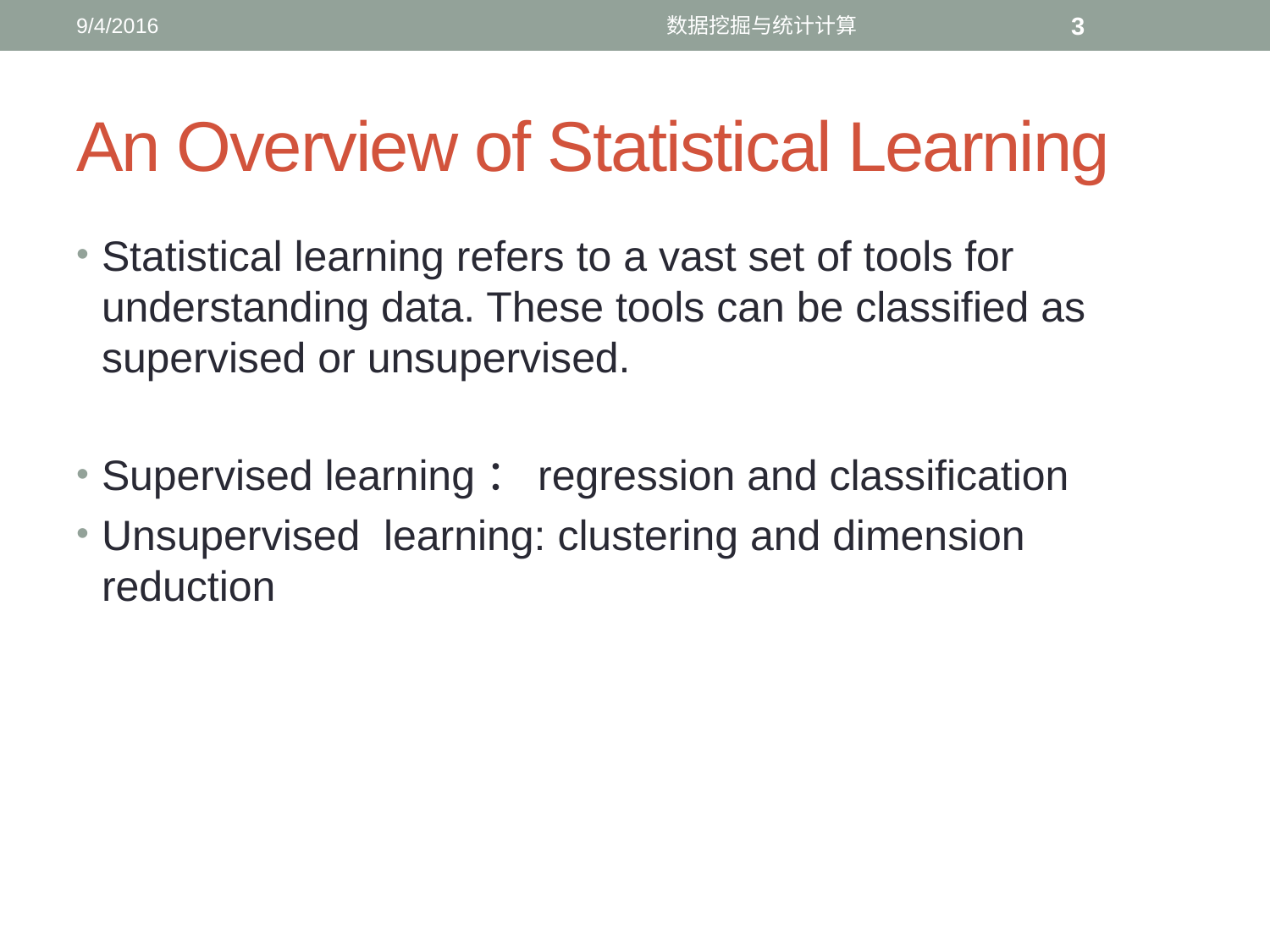

9/4/2016
数据挖掘与统计计算
3
# An Overview of Statistical Learning
Statistical learning refers to a vast set of tools for understanding data. These tools can be classified as supervised or unsupervised.

Supervised learning：regression and classification
Unsupervised  learning: clustering and dimension reduction